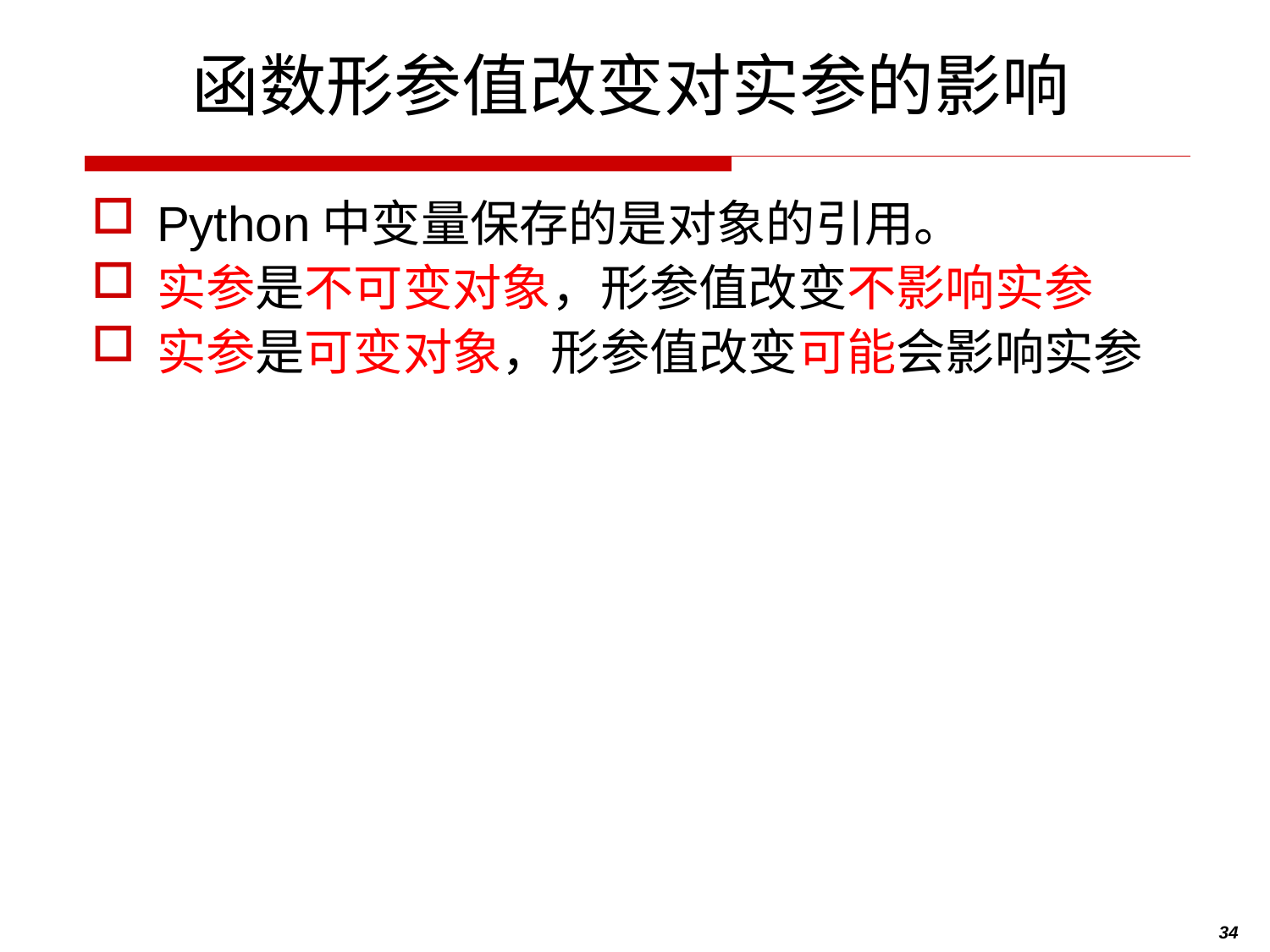

# 函数形参值改变对实参的影响
Python中变量保存的是对象的引用。
实参是不可变对象，形参值改变不影响实参
实参是可变对象，形参值改变可能会影响实参

34